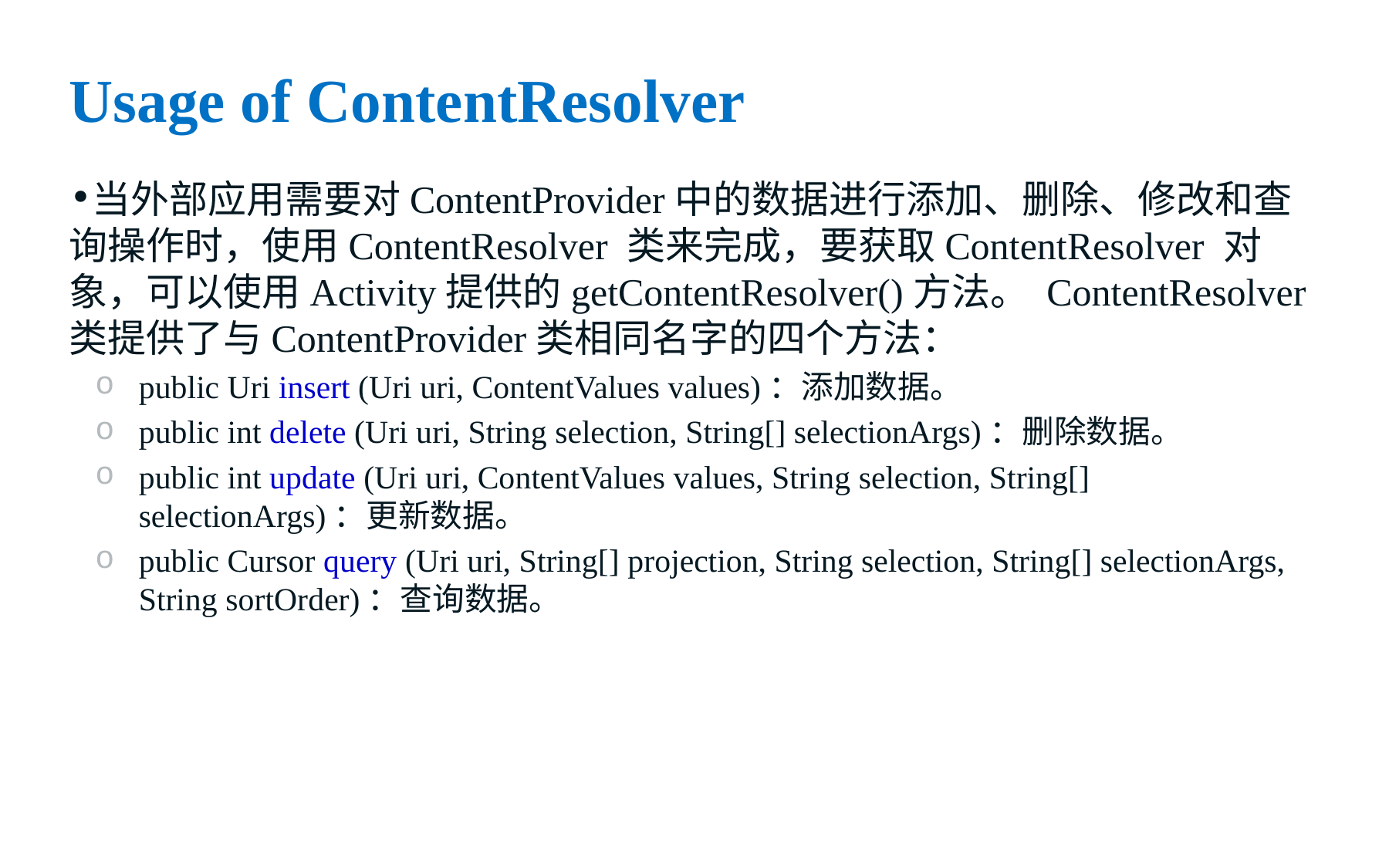

# Usage of ContentResolver
当外部应用需要对ContentProvider中的数据进行添加、删除、修改和查询操作时，使用ContentResolver 类来完成，要获取ContentResolver 对象，可以使用Activity提供的getContentResolver()方法。 ContentResolver 类提供了与ContentProvider类相同名字的四个方法：
public Uri insert (Uri uri, ContentValues values)：添加数据。
public int delete (Uri uri, String selection, String[] selectionArgs)：删除数据。
public int update (Uri uri, ContentValues values, String selection, String[] selectionArgs)：更新数据。
public Cursor query (Uri uri, String[] projection, String selection, String[] selectionArgs, String sortOrder)：查询数据。